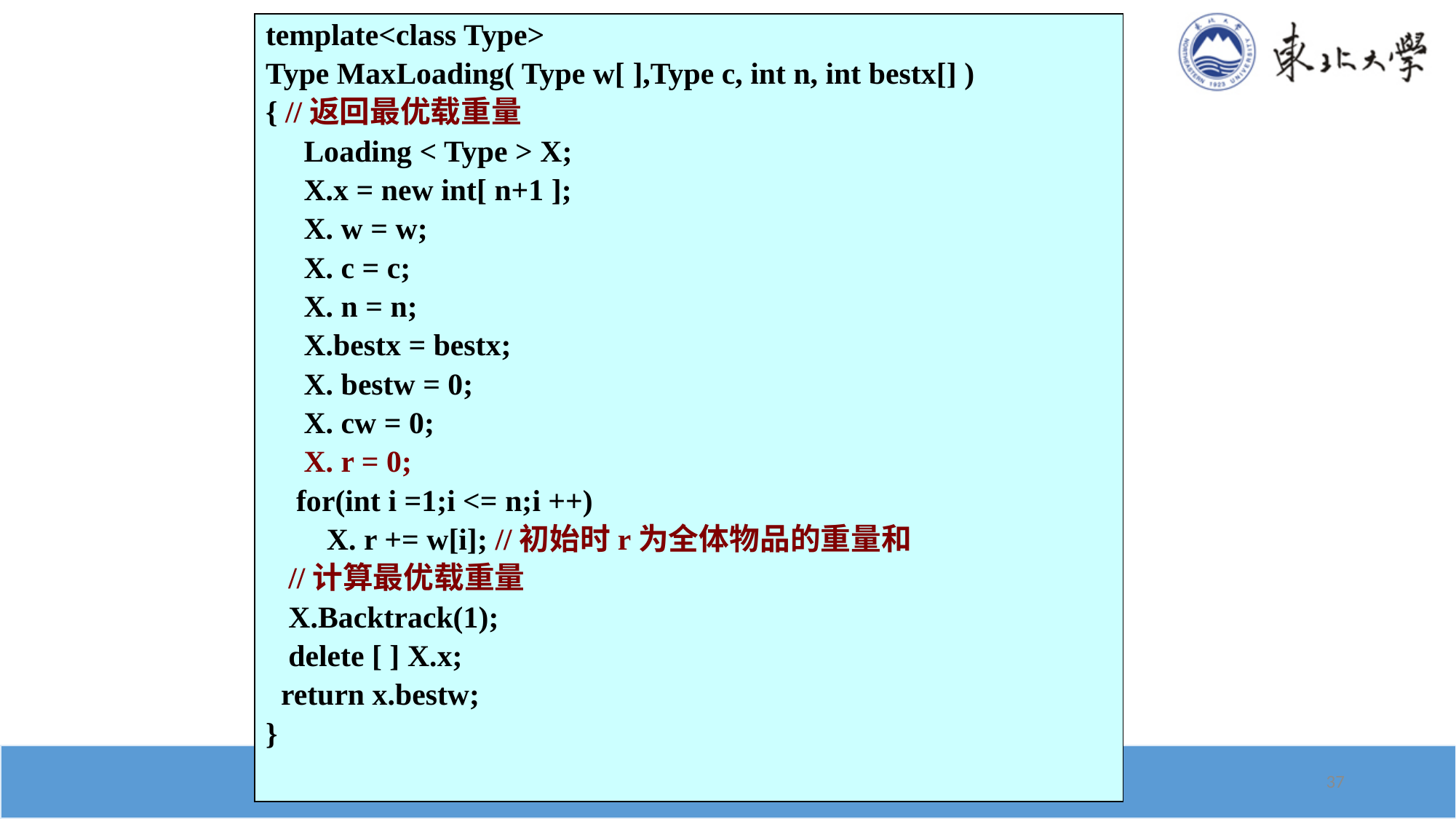

template<class Type>
Type MaxLoading( Type w[ ],Type c, int n, int bestx[] )
{ //返回最优载重量
     Loading < Type > X;
     X.x = new int[ n+1 ];
     X. w = w;
     X. c = c;
     X. n = n;
     X.bestx = bestx;
     X. bestw = 0;
     X. cw = 0;
     X. r = 0;
    for(int i =1;i <= n;i ++)
        X. r += w[i]; //初始时r为全体物品的重量和
   //计算最优载重量
   X.Backtrack(1);
   delete [ ] X.x;
  return x.bestw;
}
37